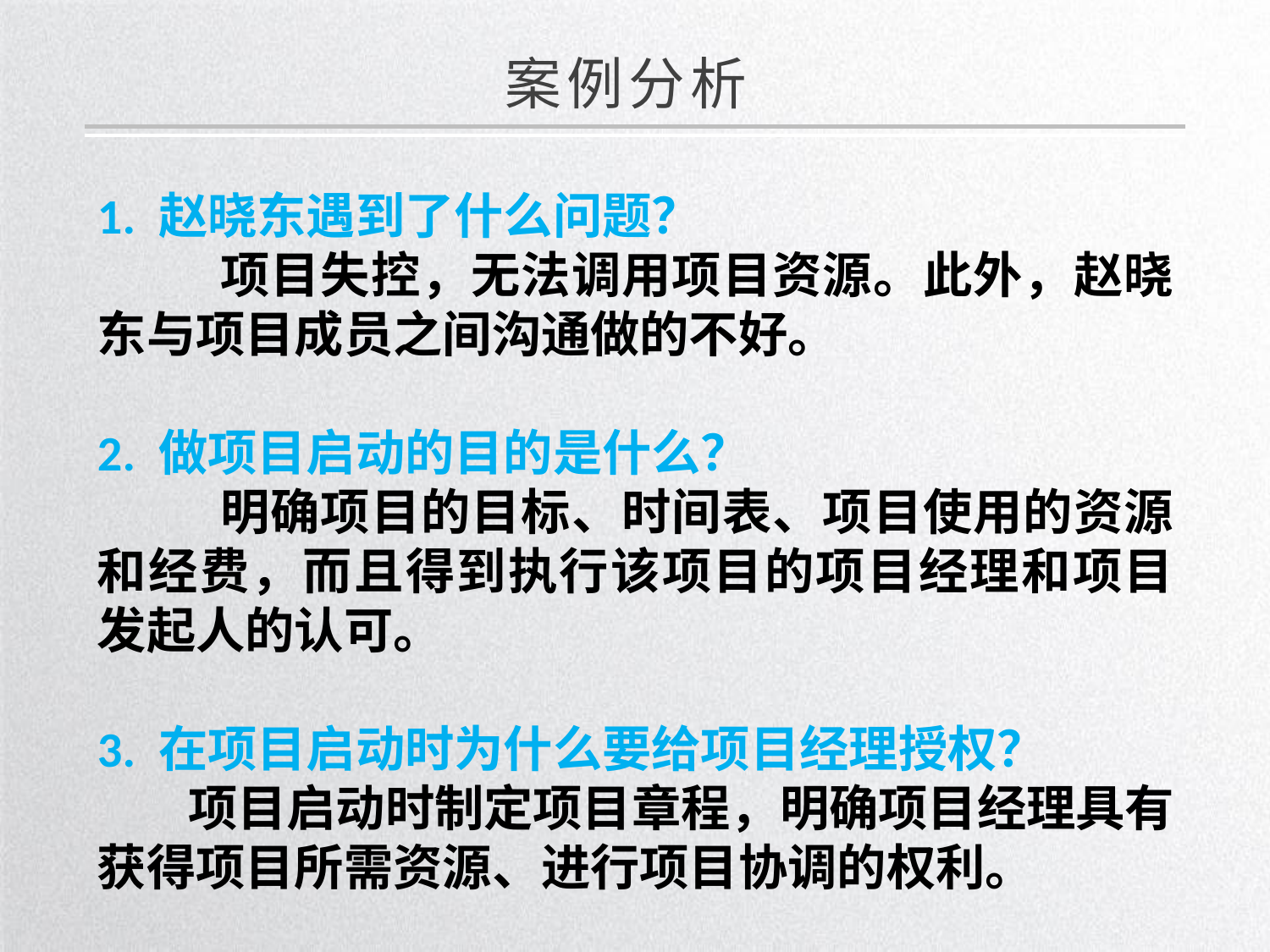

案例分析
1. 赵晓东遇到了什么问题？
         项目失控，无法调用项目资源。此外，赵晓东与项目成员之间沟通做的不好。

2. 做项目启动的目的是什么？
         明确项目的目标、时间表、项目使用的资源和经费，而且得到执行该项目的项目经理和项目发起人的认可。

3. 在项目启动时为什么要给项目经理授权？
       项目启动时制定项目章程，明确项目经理具有获得项目所需资源、进行项目协调的权利。